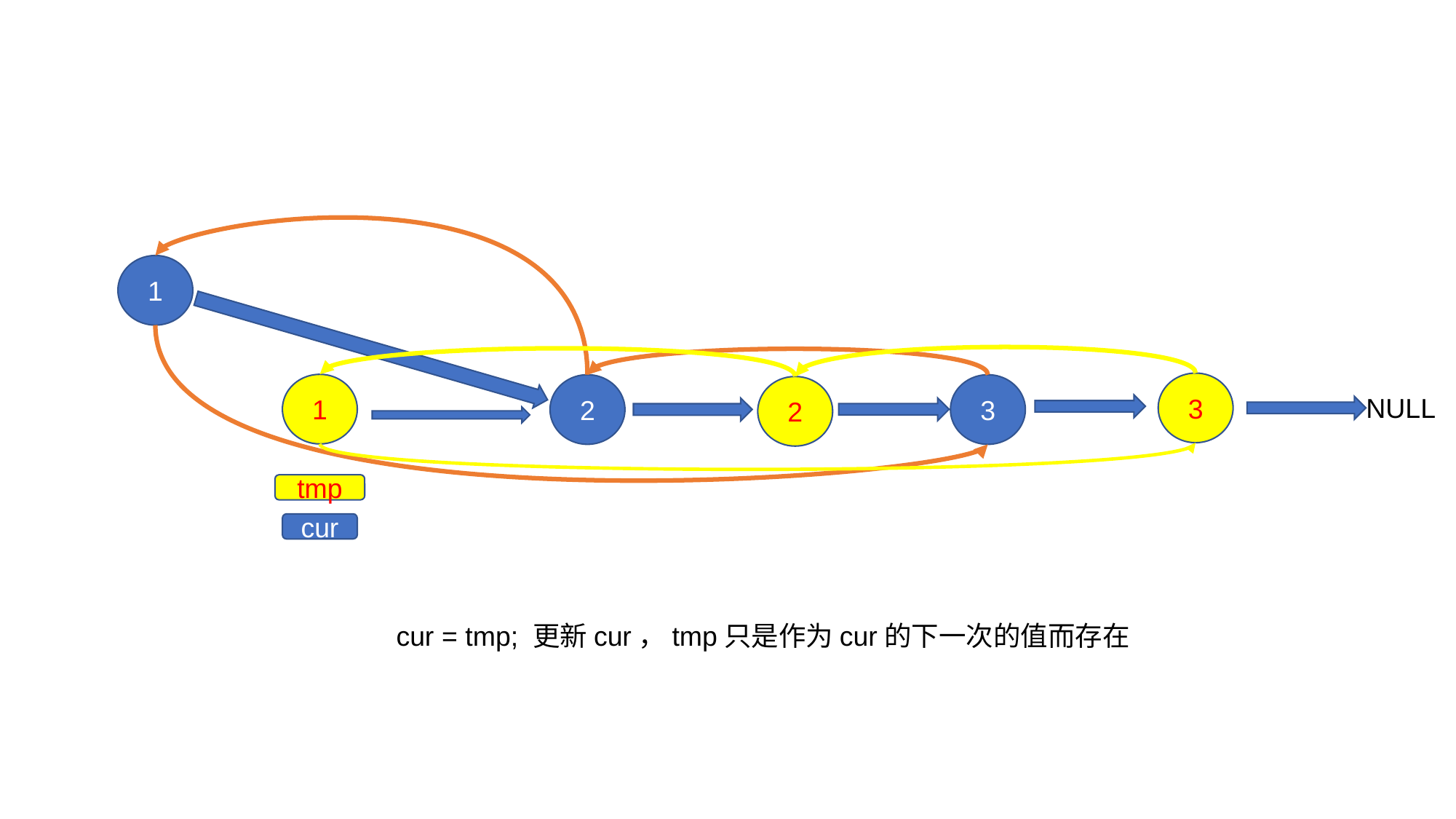

1

3
1
2
3
2
NULL

tmp
cur
cur = tmp; 更新cur，tmp只是作为cur的下一次的值而存在